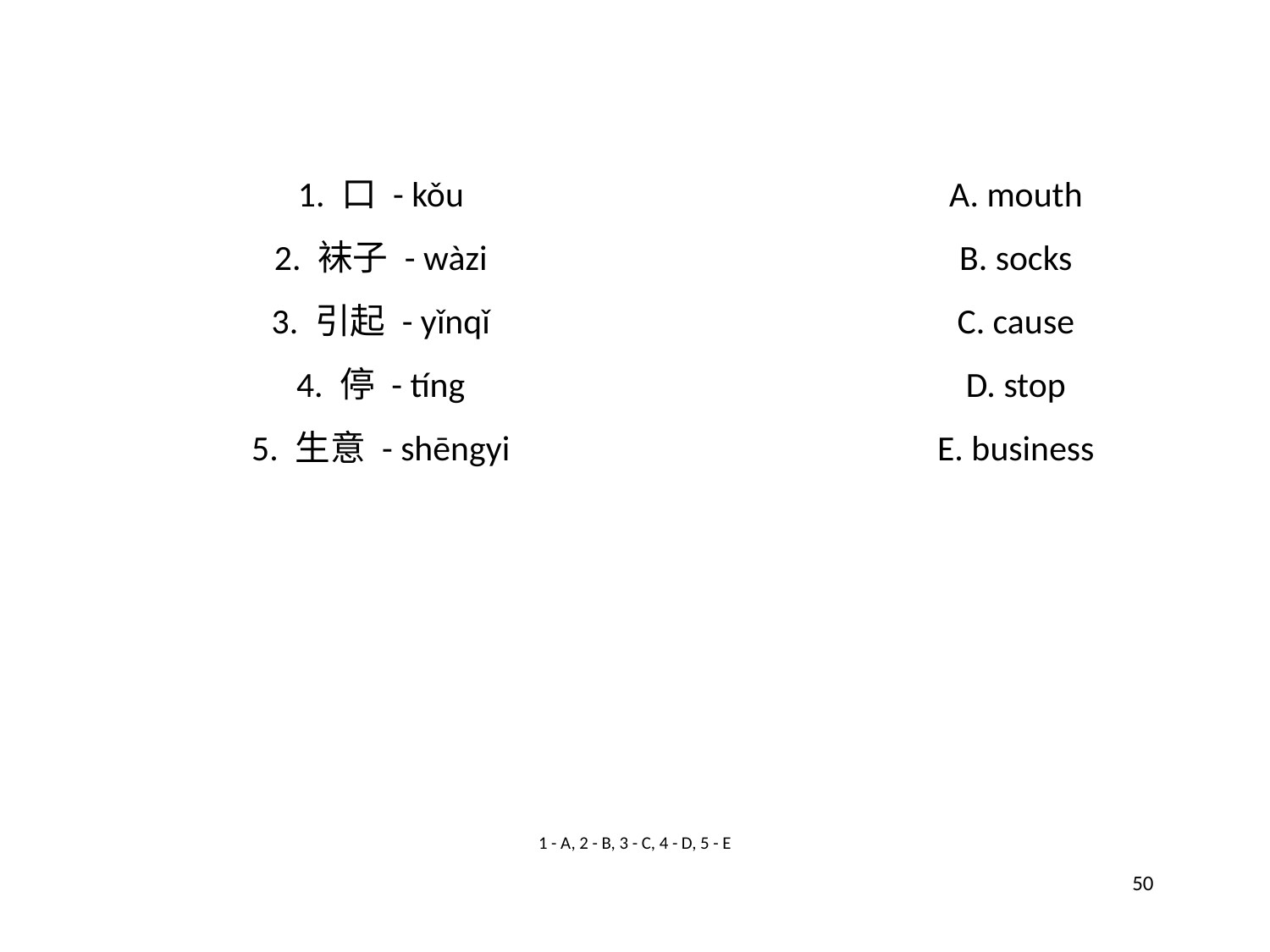

1. 口 - kǒu

A. mouth

2. 袜子 - wàzi

B. socks

3. 引起 - yǐnqǐ

C. cause

4. 停 - tíng

D. stop

5. 生意 - shēngyi

E. business
1 - A, 2 - B, 3 - C, 4 - D, 5 - E

50